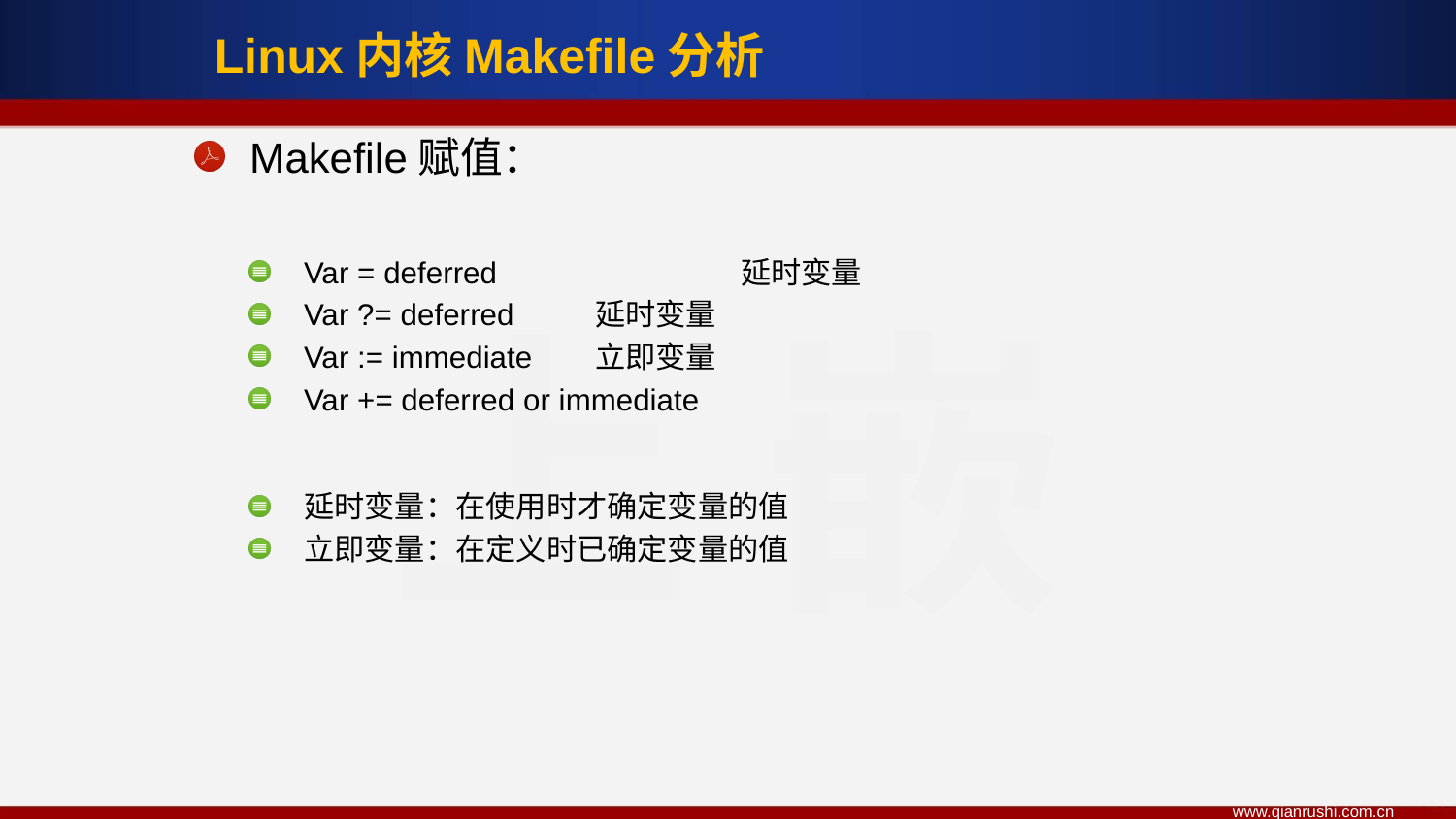

Linux内核Makefile分析
Makefile赋值：

Var = deferred		延时变量
Var ?= deferred  	延时变量
Var := immediate	立即变量
Var += deferred or immediate

延时变量：在使用时才确定变量的值
立即变量：在定义时已确定变量的值